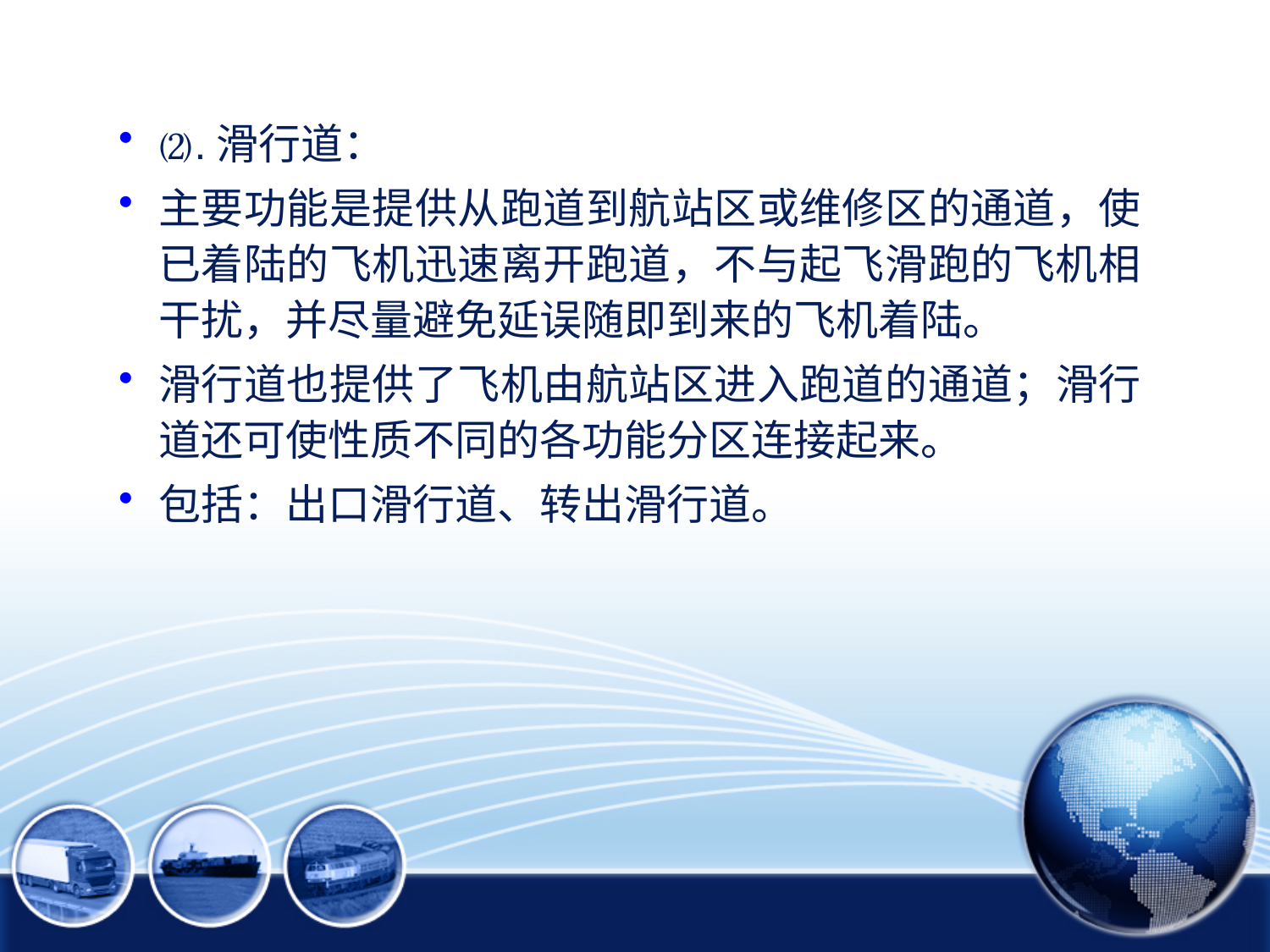

⑵.滑行道：
主要功能是提供从跑道到航站区或维修区的通道，使已着陆的飞机迅速离开跑道，不与起飞滑跑的飞机相干扰，并尽量避免延误随即到来的飞机着陆。
滑行道也提供了飞机由航站区进入跑道的通道；滑行道还可使性质不同的各功能分区连接起来。
包括：出口滑行道、转出滑行道。